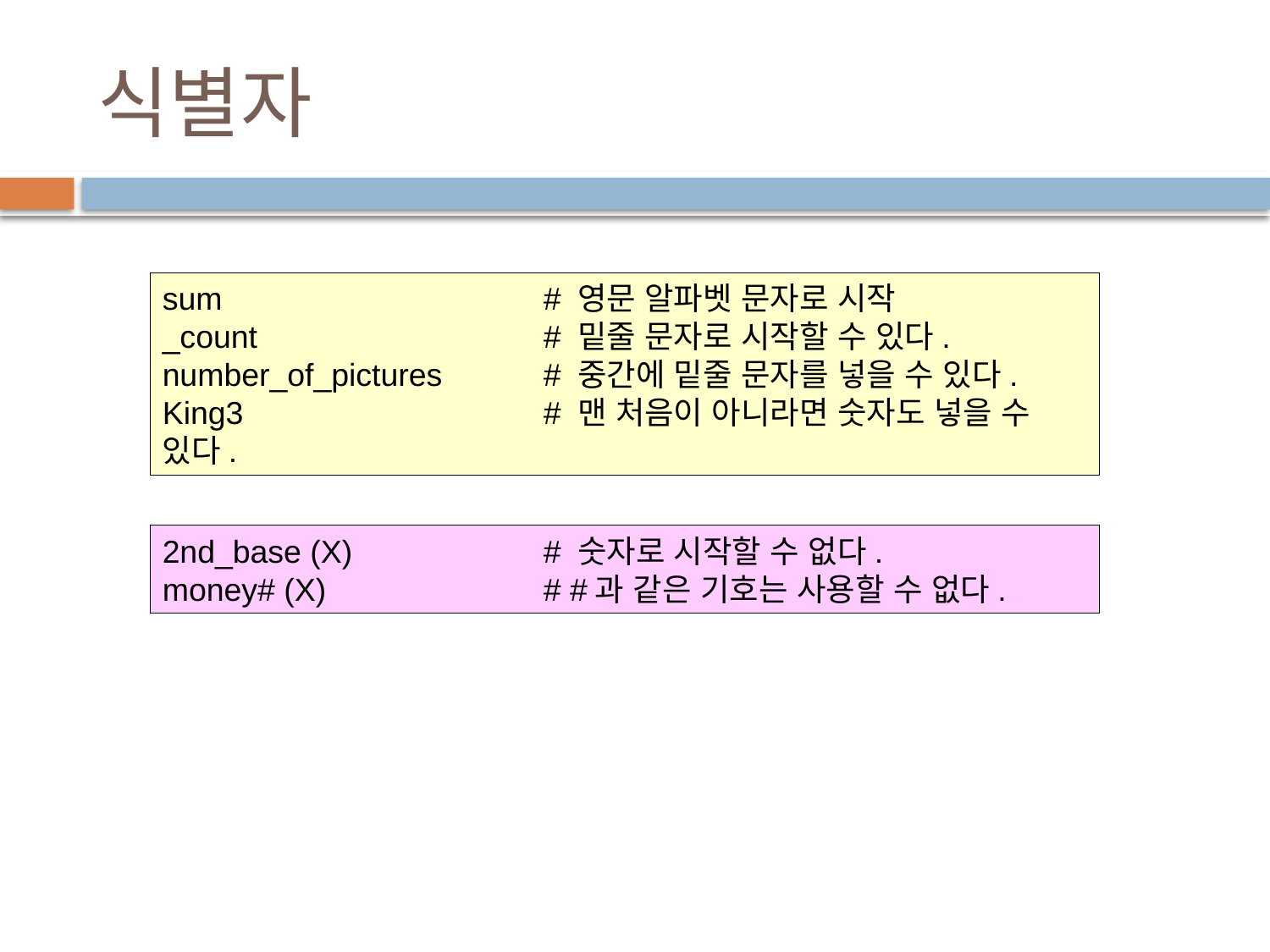

# 식별자
sum 			# 영문 알파벳 문자로 시작
_count 			# 밑줄 문자로 시작할 수 있다.
number_of_pictures 	# 중간에 밑줄 문자를 넣을 수 있다.
King3 			# 맨 처음이 아니라면 숫자도 넣을 수 있다.
2nd_base (X) 		# 숫자로 시작할 수 없다.
money# (X) 		# #과 같은 기호는 사용할 수 없다.